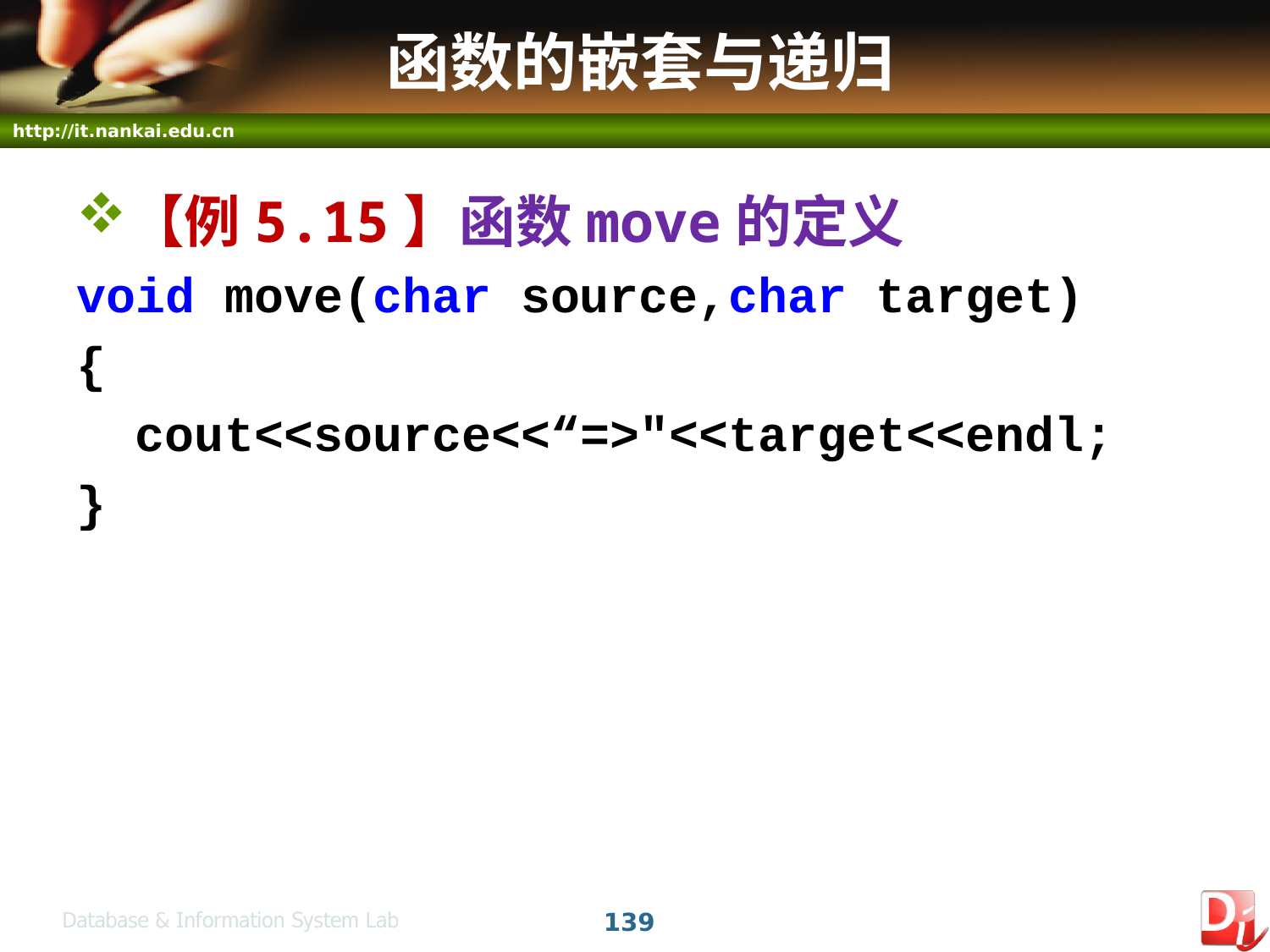

# 函数的嵌套与递归
【例5.15】函数move的定义
void move(char source,char target)
{
  cout<<source<<“=>"<<target<<endl;
}
139
Database & Information System Lab